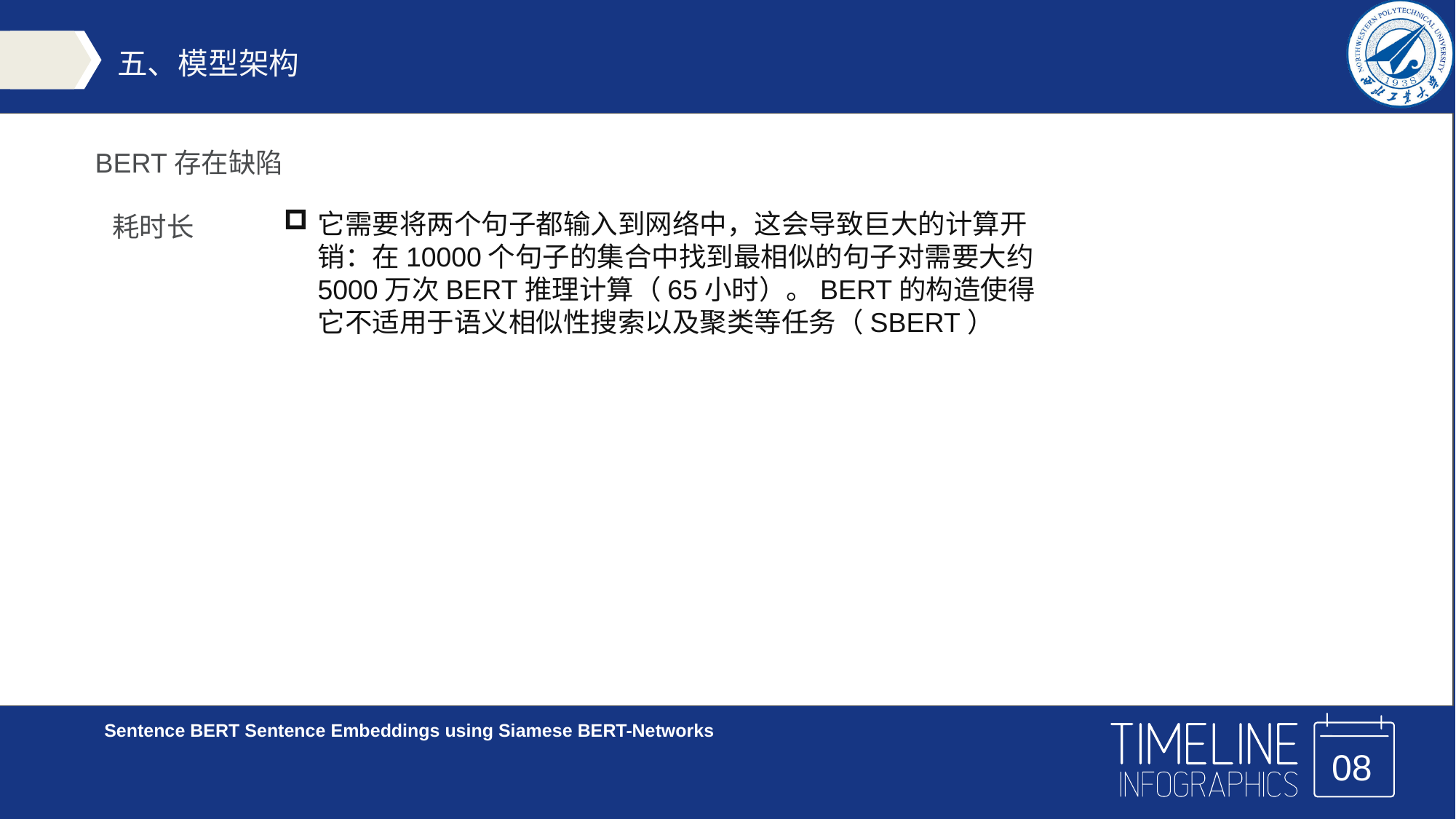

五、模型架构
BERT存在缺陷
它需要将两个句子都输入到网络中，这会导致巨大的计算开销：在10000个句子的集合中找到最相似的句子对需要大约5000万次BERT推理计算（65小时）。BERT的构造使得它不适用于语义相似性搜索以及聚类等任务（SBERT）
耗时长
Sentence BERT Sentence Embeddings using Siamese BERT-Networks

08